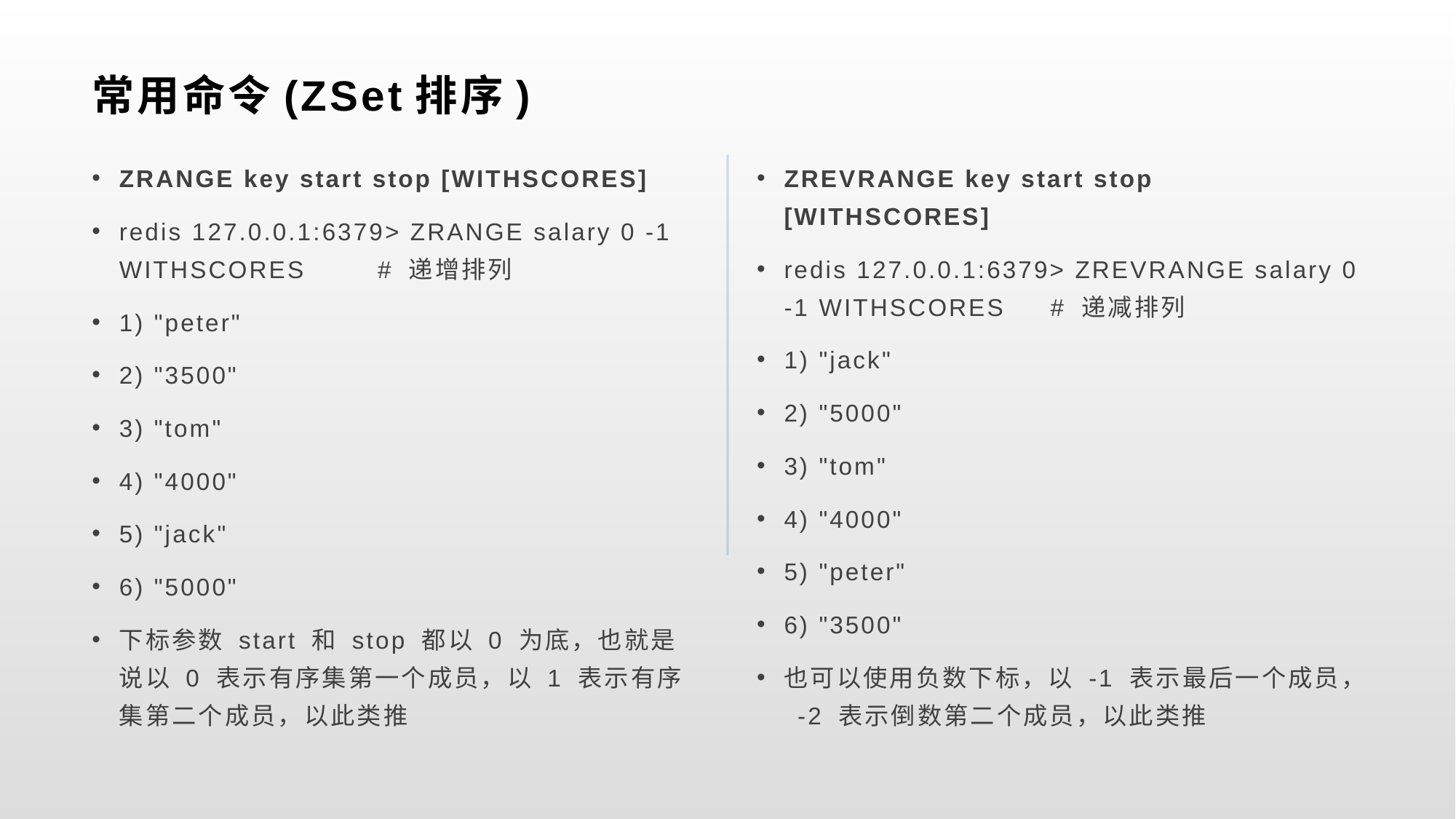

常用命令(ZSet排序)
ZRANGE key start stop [WITHSCORES]
redis 127.0.0.1:6379> ZRANGE salary 0 -1 WITHSCORES        # 递增排列
1) "peter"
2) "3500"
3) "tom"
4) "4000"
5) "jack"
6) "5000"
下标参数 start 和 stop 都以 0 为底，也就是说以 0 表示有序集第一个成员，以 1 表示有序集第二个成员，以此类推

ZREVRANGE key start stop [WITHSCORES]
redis 127.0.0.1:6379> ZREVRANGE salary 0 -1 WITHSCORES     # 递减排列
1) "jack"
2) "5000"
3) "tom"
4) "4000"
5) "peter"
6) "3500"
也可以使用负数下标，以 -1 表示最后一个成员， -2 表示倒数第二个成员，以此类推